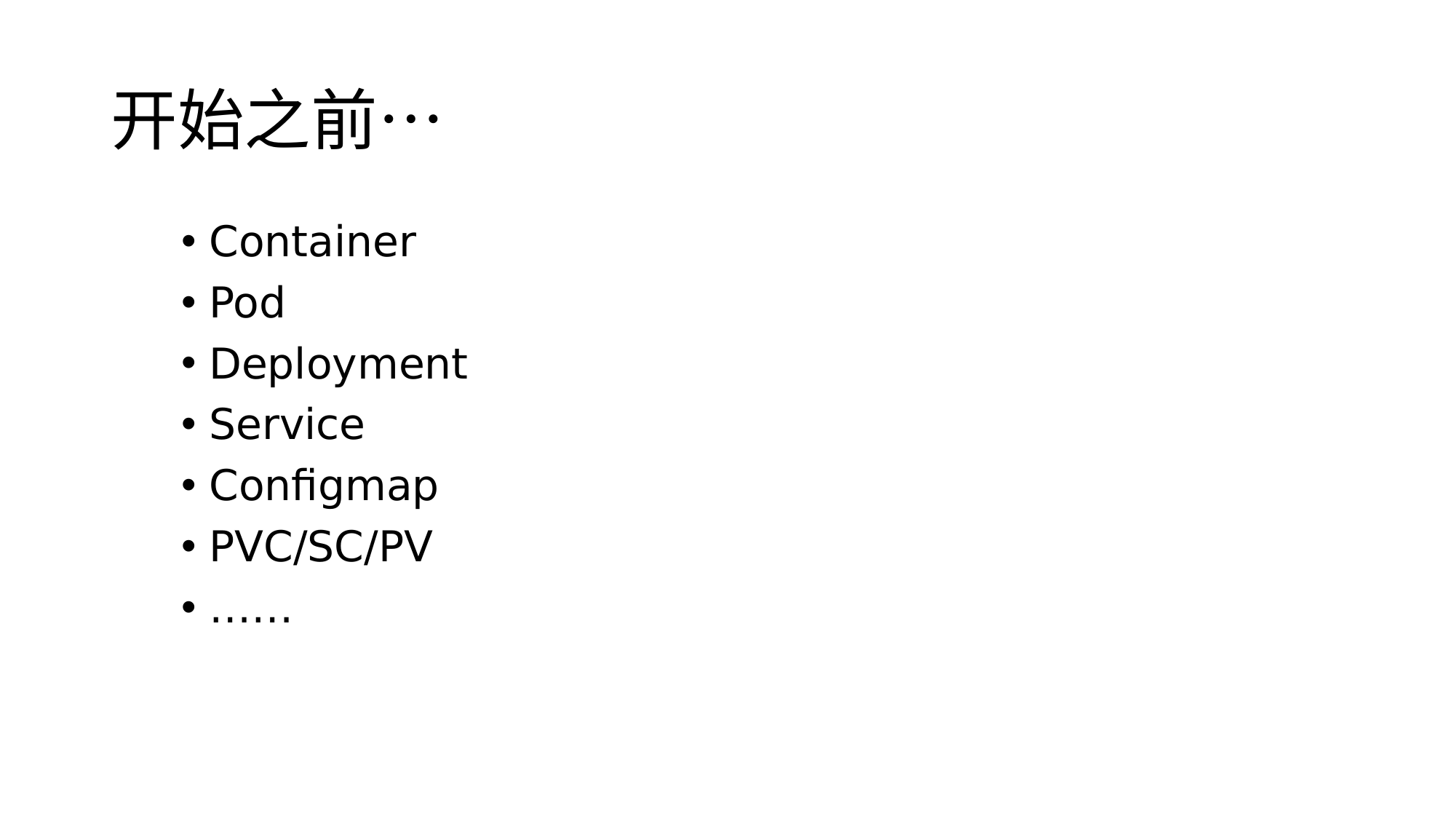

# 开始之前…
Container
Pod
Deployment
Service
Configmap
PVC/SC/PV
……